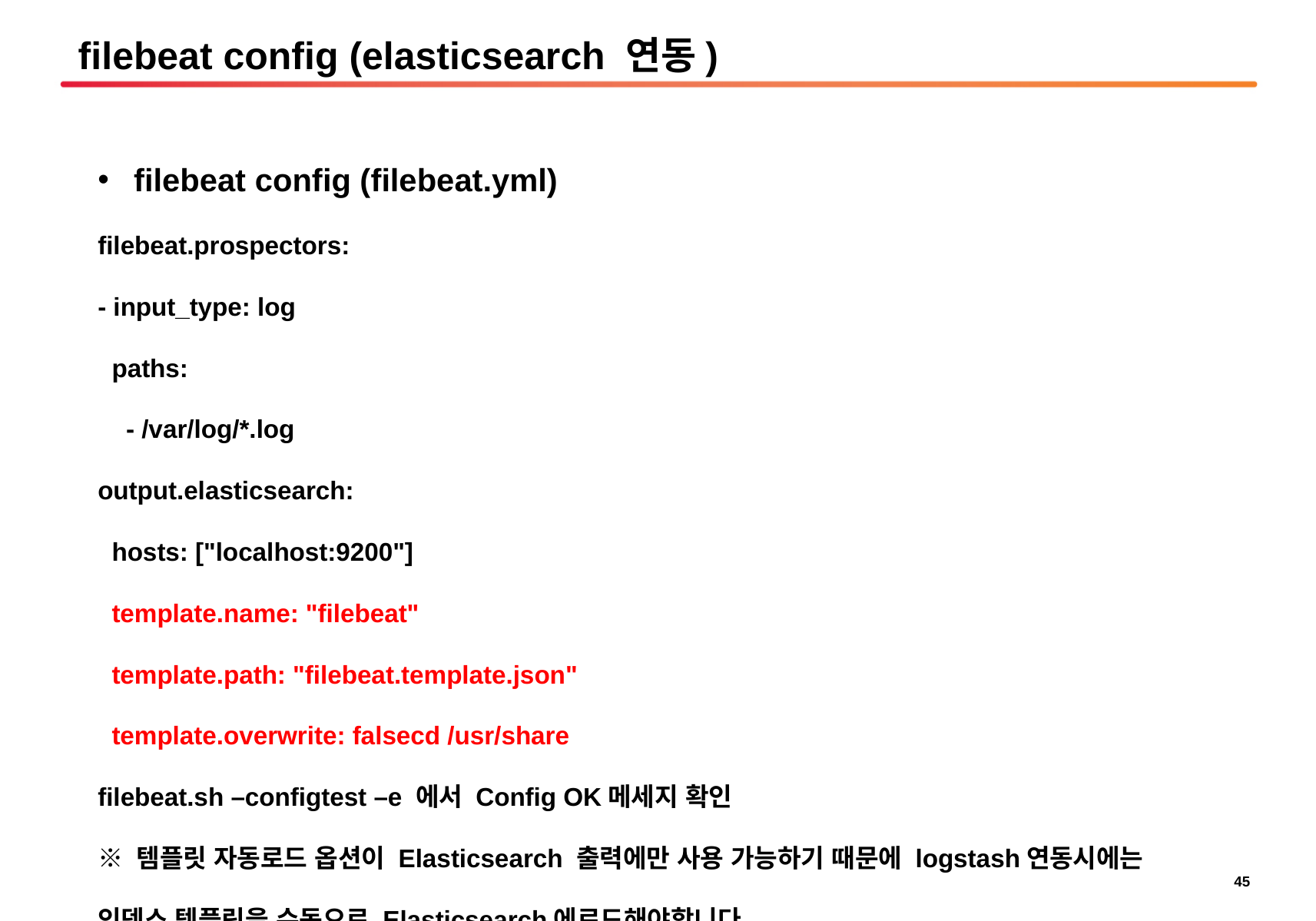

# filebeat config (elasticsearch 연동)

 filebeat config (filebeat.yml)
filebeat.prospectors:
- input_type: log
  paths:
    - /var/log/*.log
output.elasticsearch:
  hosts: ["localhost:9200"]
  template.name: "filebeat"
  template.path: "filebeat.template.json"
  template.overwrite: falsecd /usr/share
filebeat.sh –configtest –e 에서 Config OK메세지 확인
※ 템플릿 자동로드 옵션이 Elasticsearch 출력에만 사용 가능하기 때문에 logstash연동시에는
인덱스 템플릿을 수동으로 Elasticsearch에로드해야합니다